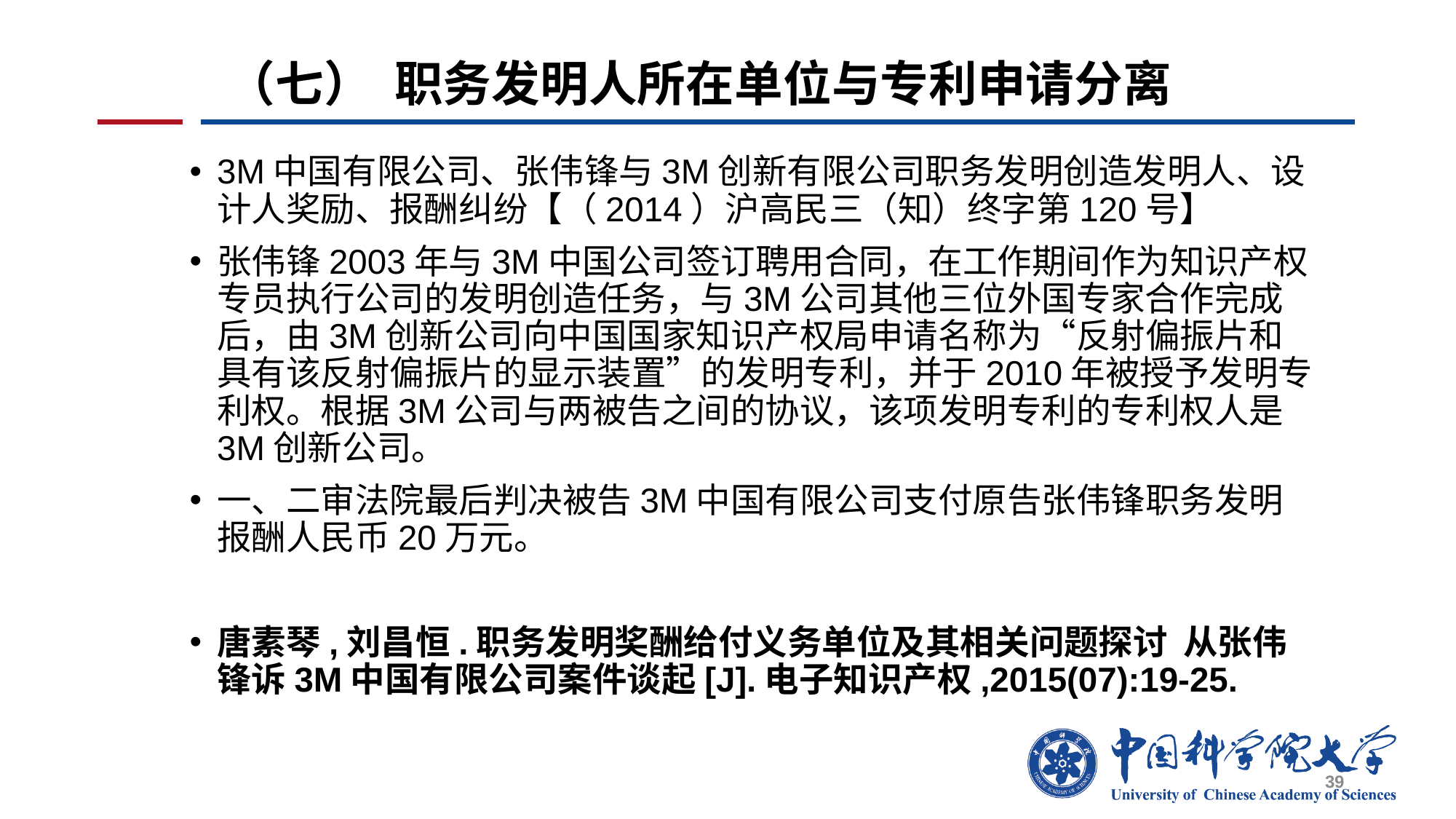

39

# （七）  职务发明人所在单位与专利申请分离
3M中国有限公司、张伟锋与3M创新有限公司职务发明创造发明人、设计人奖励、报酬纠纷【（2014）沪高民三（知）终字第120号】
张伟锋2003年与3M中国公司签订聘用合同，在工作期间作为知识产权专员执行公司的发明创造任务，与3M公司其他三位外国专家合作完成后，由3M创新公司向中国国家知识产权局申请名称为“反射偏振片和具有该反射偏振片的显示装置”的发明专利，并于2010年被授予发明专利权。根据3M公司与两被告之间的协议，该项发明专利的专利权人是3M创新公司。
一、二审法院最后判决被告3M中国有限公司支付原告张伟锋职务发明报酬人民币20万元。

唐素琴,刘昌恒.职务发明奖酬给付义务单位及其相关问题探讨  从张伟锋诉3M中国有限公司案件谈起[J].电子知识产权,2015(07):19-25.